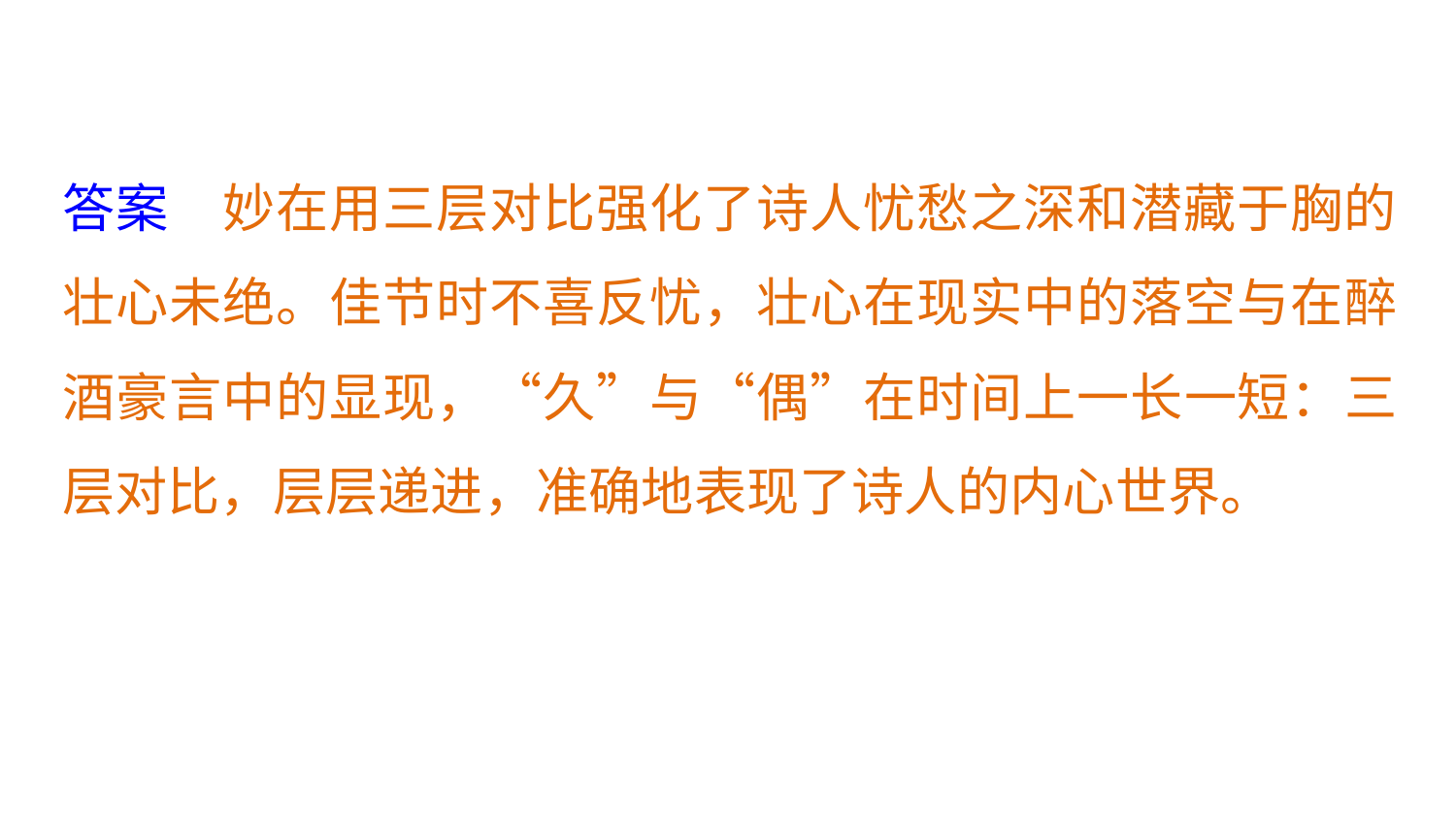

答案　妙在用三层对比强化了诗人忧愁之深和潜藏于胸的壮心未绝。佳节时不喜反忧，壮心在现实中的落空与在醉酒豪言中的显现，“久”与“偶”在时间上一长一短：三层对比，层层递进，准确地表现了诗人的内心世界。